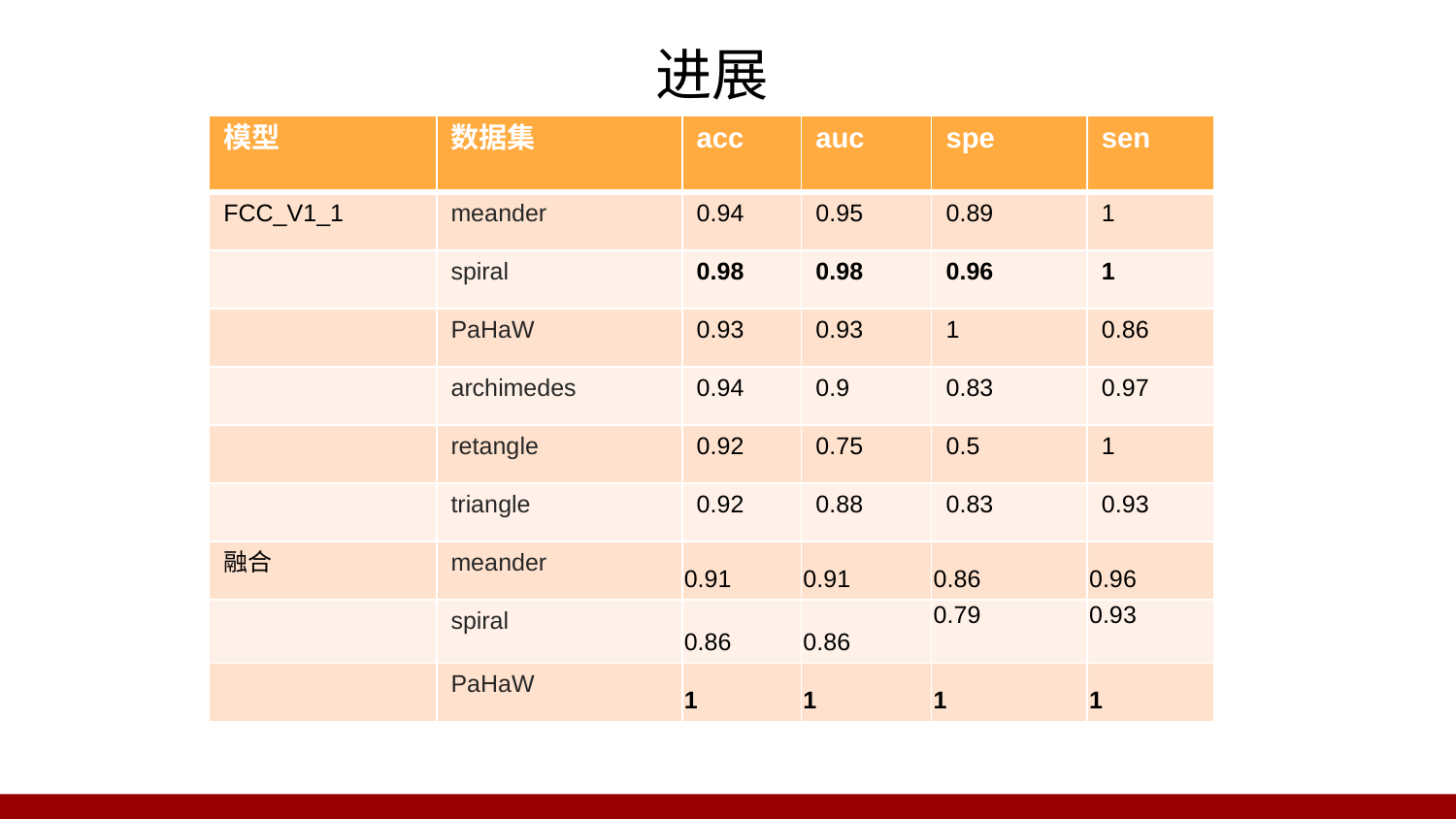

# 进展
| 模型 | 数据集 | acc | auc | spe | sen |
| --- | --- | --- | --- | --- | --- |
| FCC\_V1\_1 | meander | 0.94 | 0.95 | 0.89 | 1 |
|  | spiral | 0.98 | 0.98 | 0.96 | 1 |
|  | PaHaW | 0.93 | 0.93 | 1 | 0.86 |
|  | archimedes | 0.94 | 0.9 | 0.83 | 0.97 |
|  | retangle | 0.92 | 0.75 | 0.5 | 1 |
|  | triangle | 0.92 | 0.88 | 0.83 | 0.93 |
| 融合 | meander | 0.91 | 0.91 | 0.86 | 0.96 |
|  | spiral | 0.86 | 0.86 | 0.79 | 0.93 |
|  | PaHaW | 1 | 1 | 1 | 1 |